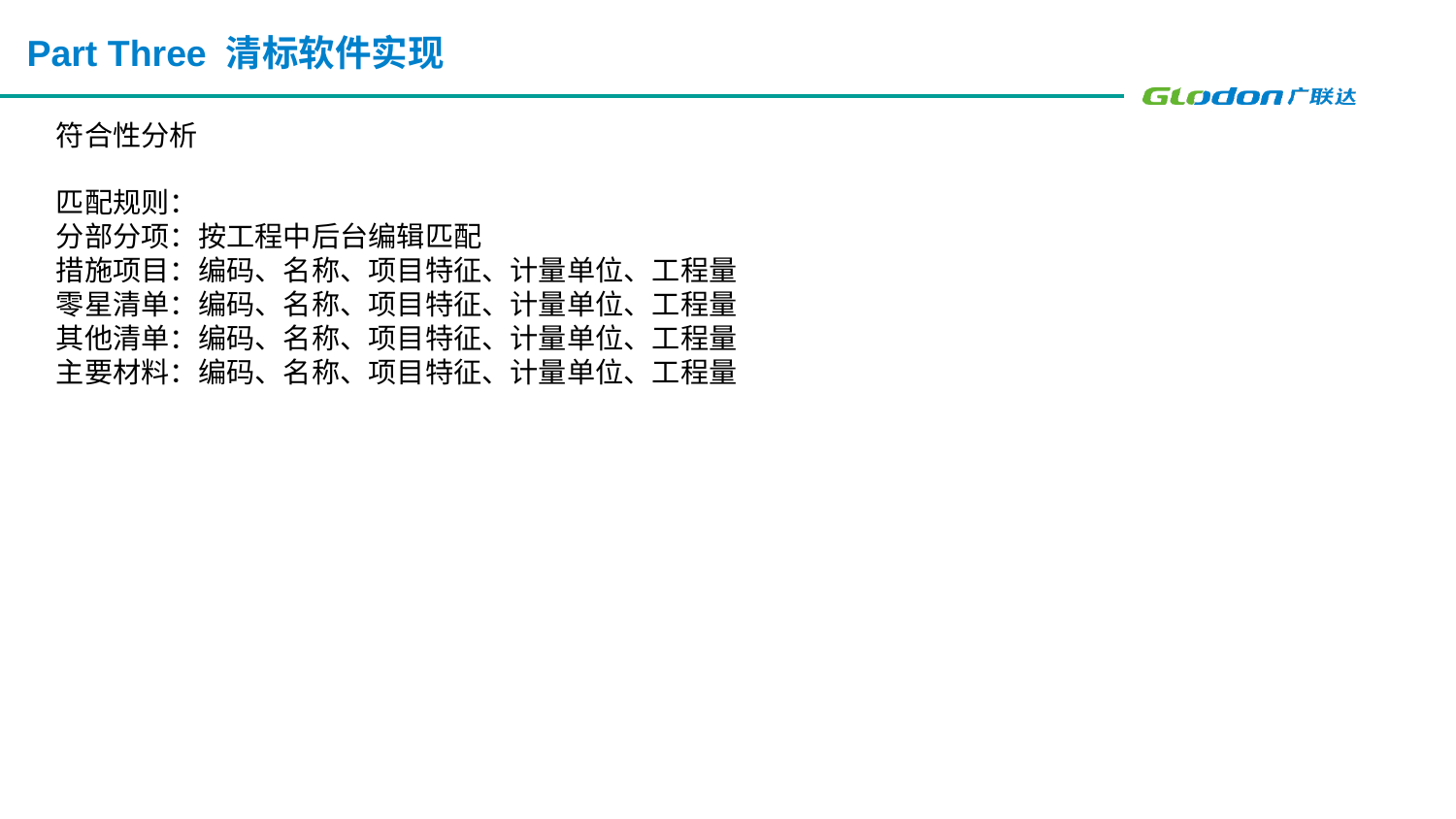

Part Three 清标软件实现
符合性分析

匹配规则：
分部分项：按工程中后台编辑匹配
措施项目：编码、名称、项目特征、计量单位、工程量
零星清单：编码、名称、项目特征、计量单位、工程量
其他清单：编码、名称、项目特征、计量单位、工程量
主要材料：编码、名称、项目特征、计量单位、工程量